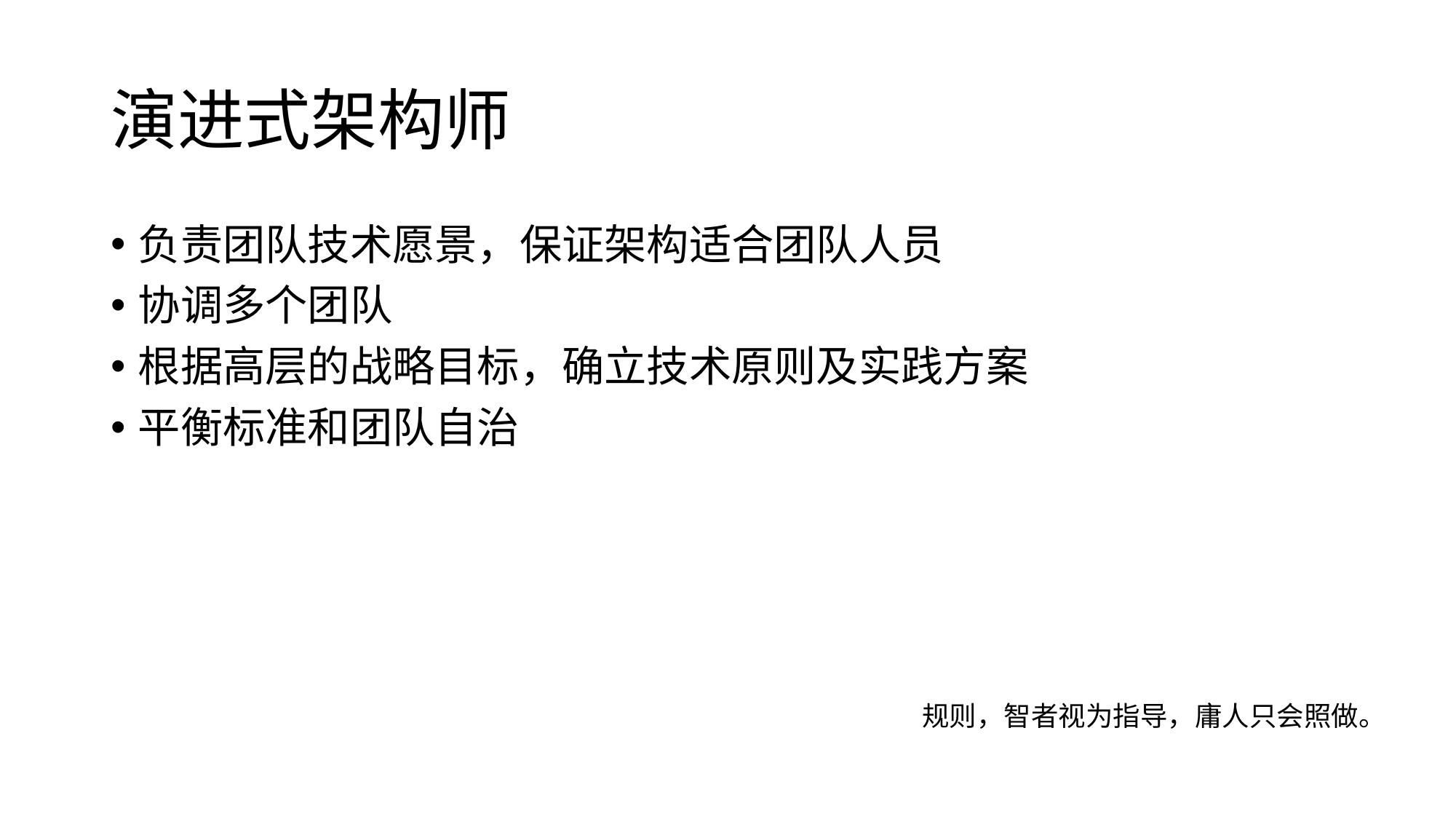

# 演进式架构师
负责团队技术愿景，保证架构适合团队人员
协调多个团队
根据高层的战略目标，确立技术原则及实践方案
平衡标准和团队自治
规则，智者视为指导，庸人只会照做。